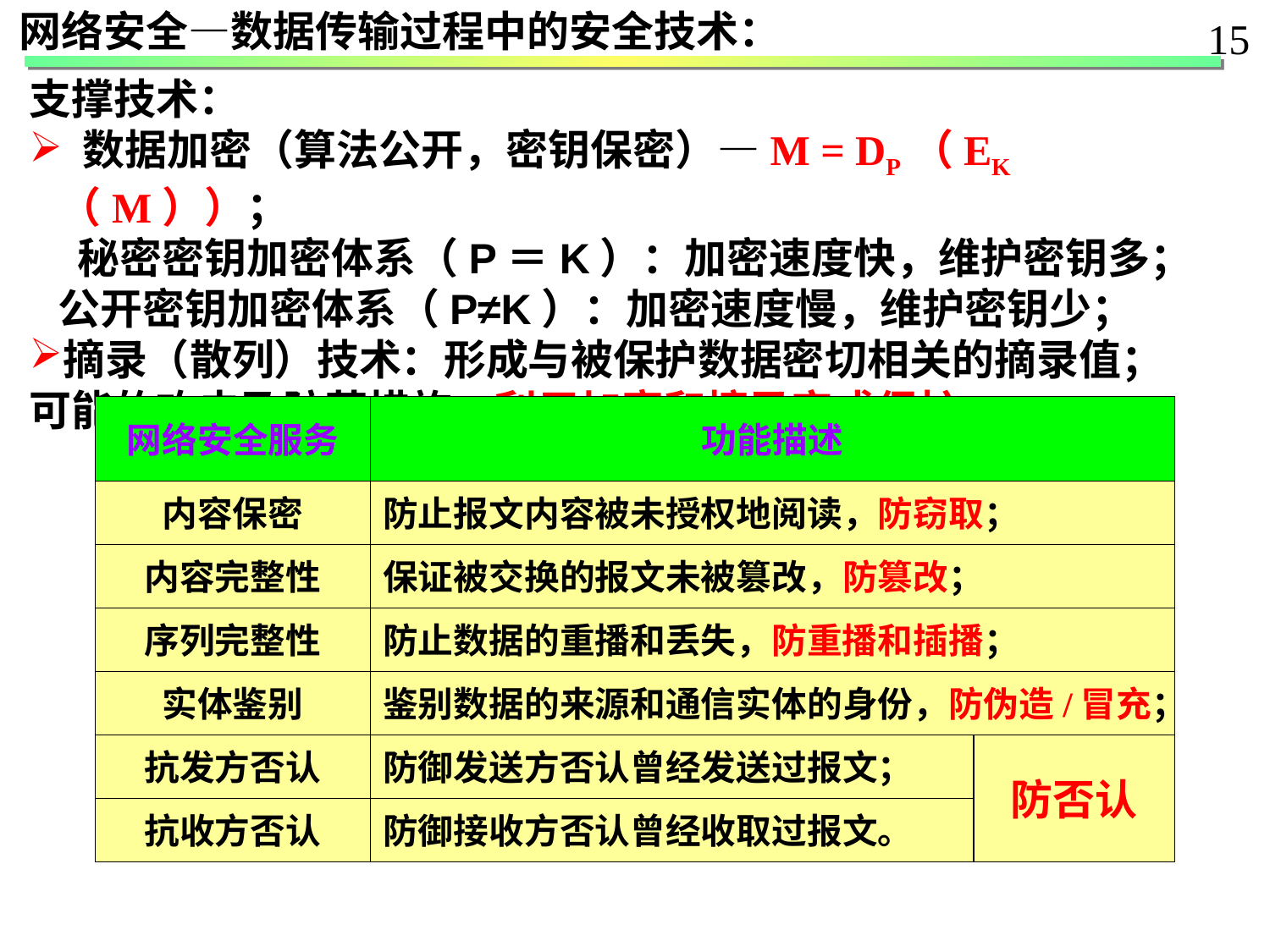

网络安全—数据传输过程中的安全技术：
15

支撑技术：
 数据加密（算法公开，密钥保密）—M = DP（EK（M））；
    秘密密钥加密体系（P＝K）：加密速度快，维护密钥多；
  公开密钥加密体系（P≠K）：加密速度慢，维护密钥少；
摘录（散列）技术：形成与被保护数据密切相关的摘录值；
可能的攻击及防范措施：利用加密和摘录完成保护。
网络安全服务
功能描述
内容保密
防止报文内容被未授权地阅读，防窃取；
内容完整性
保证被交换的报文未被篡改，防篡改；
序列完整性
防止数据的重播和丢失，防重播和插播；
实体鉴别
鉴别数据的来源和通信实体的身份，防伪造/冒充；
抗发方否认
防御发送方否认曾经发送过报文；
防否认
抗收方否认
防御接收方否认曾经收取过报文。